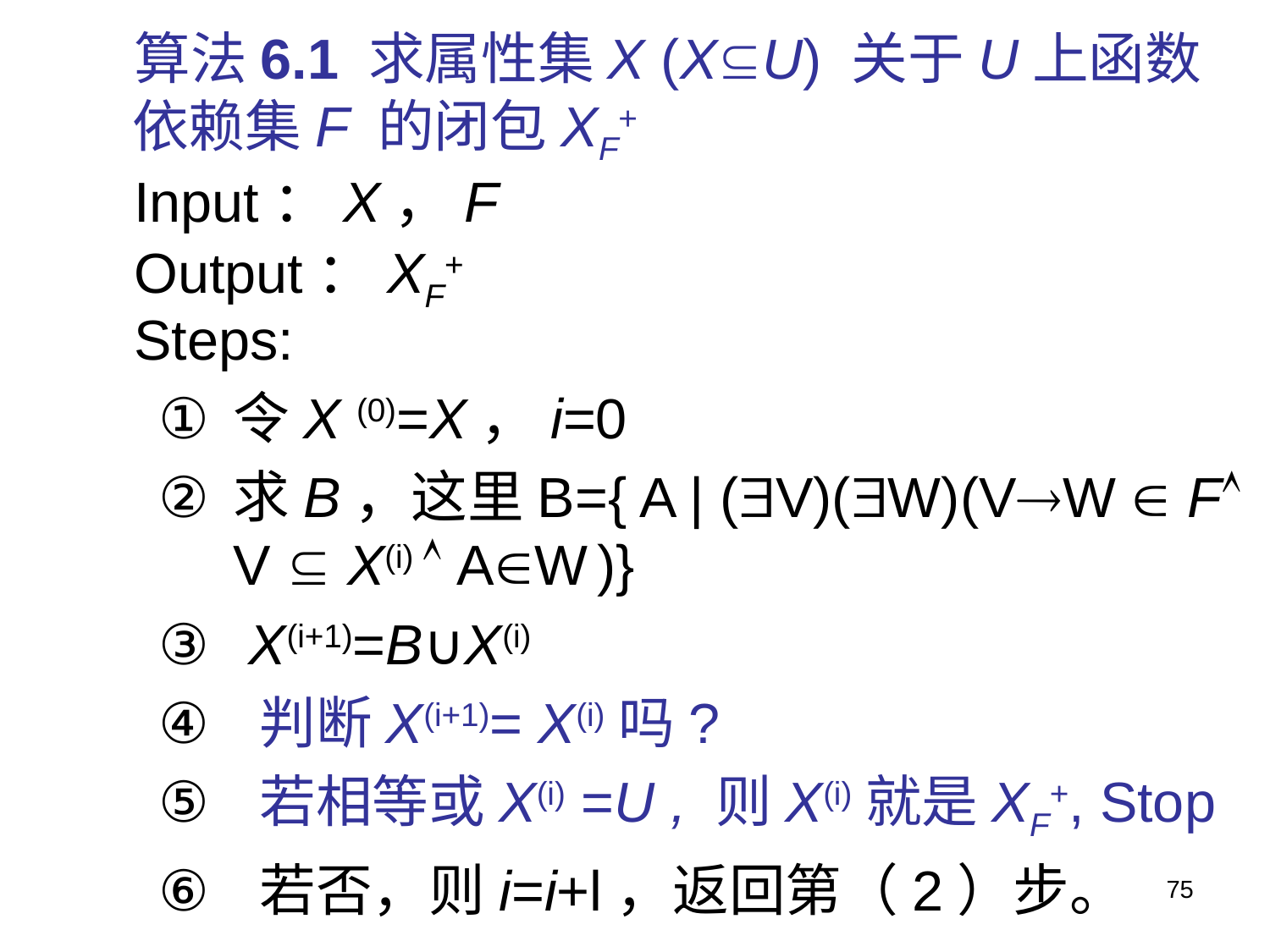

算法6.1 求属性集X (X⊆U) 关于U上函数依赖集F 的闭包XF+
Input：X，F
Output：XF+
Steps:
令X (0)=X，i=0
求B，这里B={ A | (∃V)(∃W)(V→W ∈ F∧ V ⊆ X(i) ∧ A∈W )}
 X(i+1)=B∪X(i)
 判断X(i+1)= X(i)吗?
 若相等或X(i) =U , 则X(i)就是XF+, Stop
 若否，则i=i+l，返回第（2）步。
75